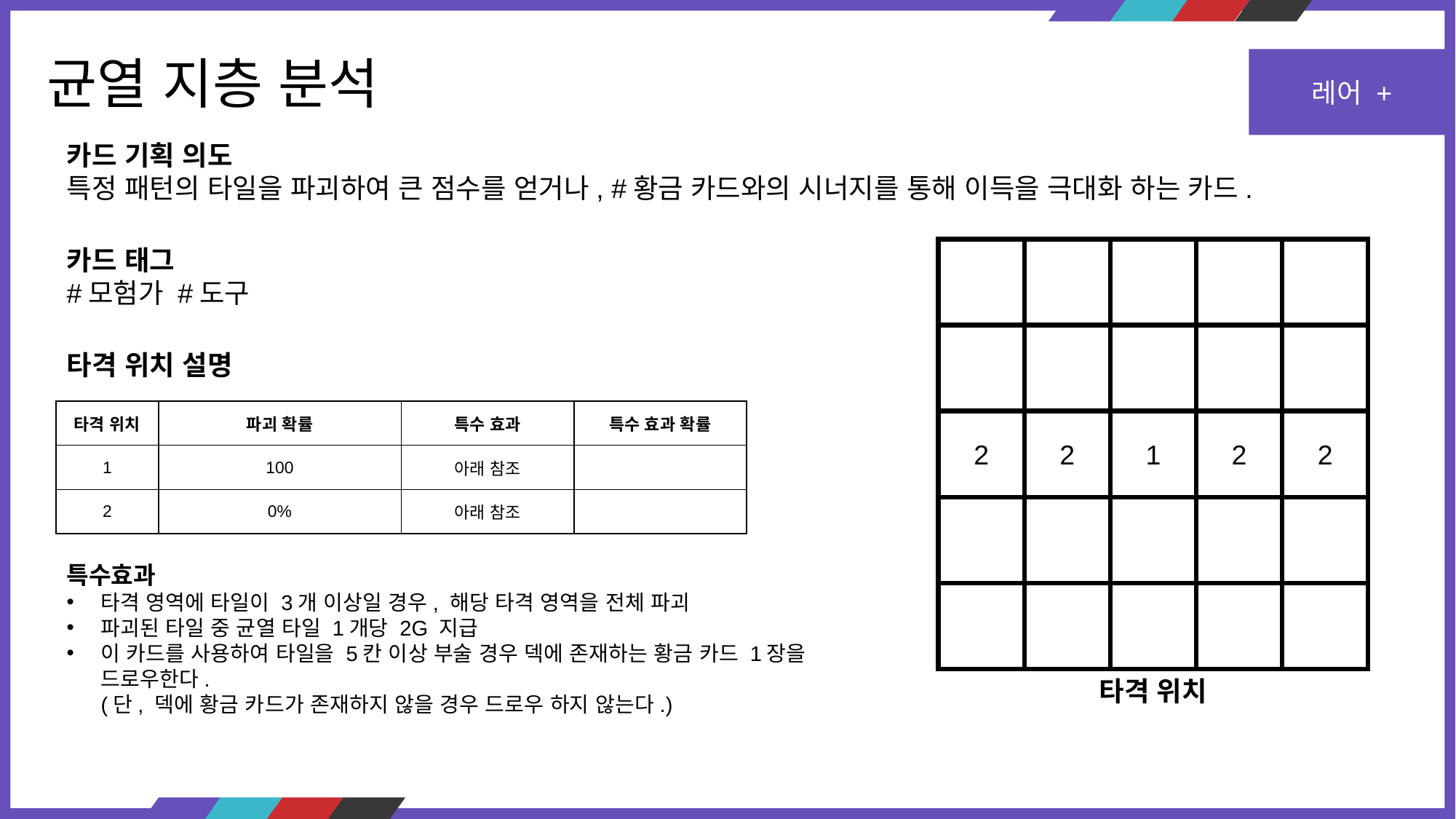

균열 지층 분석
레어 +
카드 기획 의도
특정 패턴의 타일을 파괴하여 큰 점수를 얻거나, #황금 카드와의 시너지를 통해 이득을 극대화 하는 카드.
카드 태그
#모험가 #도구

타격 위치 설명
| 타격 위치 | 파괴 확률 | 특수 효과 | 특수 효과 확률 |
| --- | --- | --- | --- |
| 1 | 100 | 아래 참조 |  |
| 2 | 0% | 아래 참조 |  |
2
2
1
2
2

특수효과
타격 영역에 타일이 3개 이상일 경우, 해당 타격 영역을 전체 파괴
파괴된 타일 중 균열 타일 1개당 2G 지급
이 카드를 사용하여 타일을 5칸 이상 부술 경우 덱에 존재하는 황금 카드 1장을 드로우한다.
(단, 덱에 황금 카드가 존재하지 않을 경우 드로우 하지 않는다.)

타격 위치